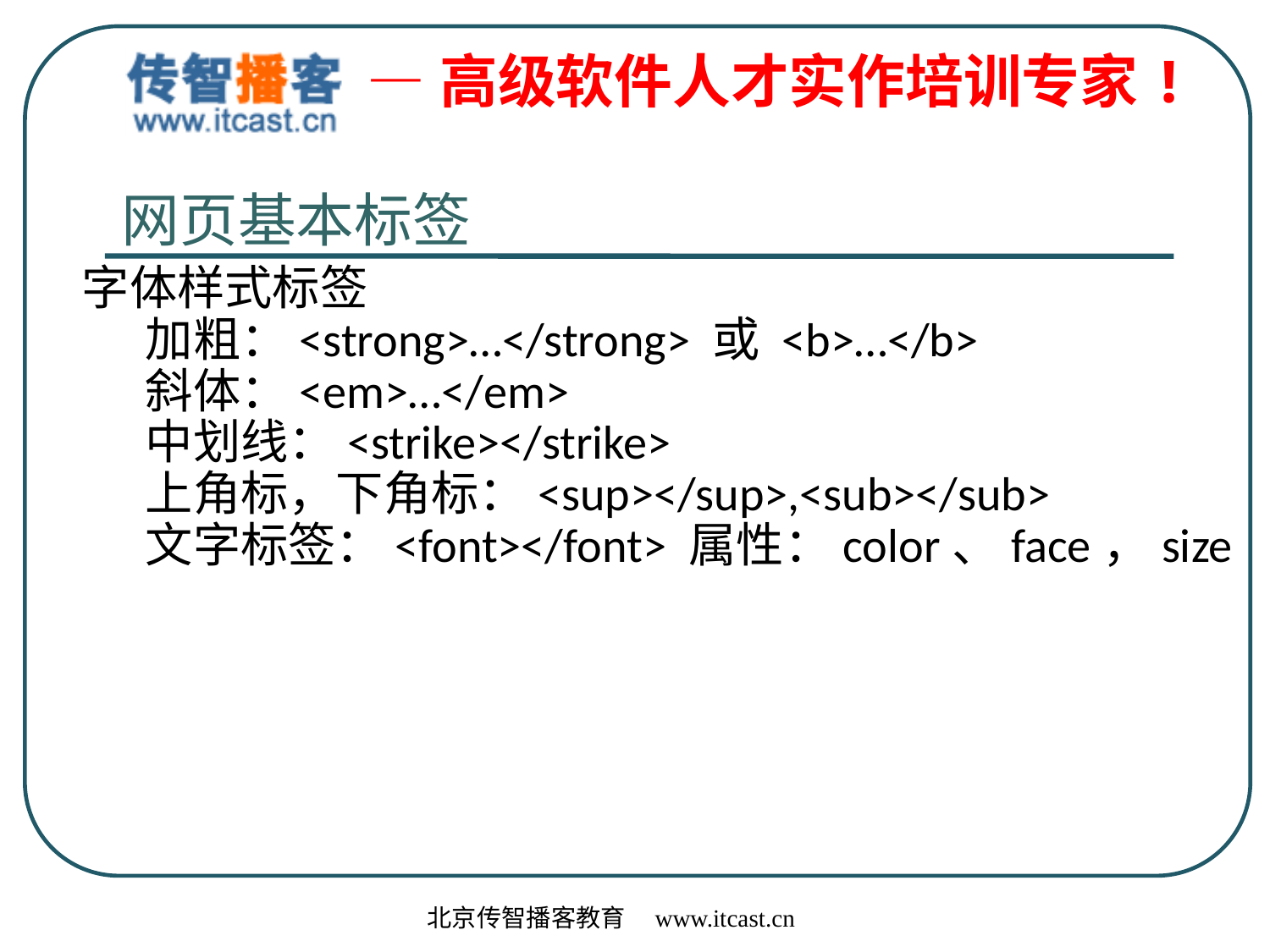

网页基本标签
字体样式标签
加粗：<strong>…</strong> 或 <b>…</b>
斜体：<em>…</em>
中划线：<strike></strike>
上角标，下角标：<sup></sup>,<sub></sub>
文字标签：<font></font> 属性：color、face，size

北京传智播客教育   www.itcast.cn